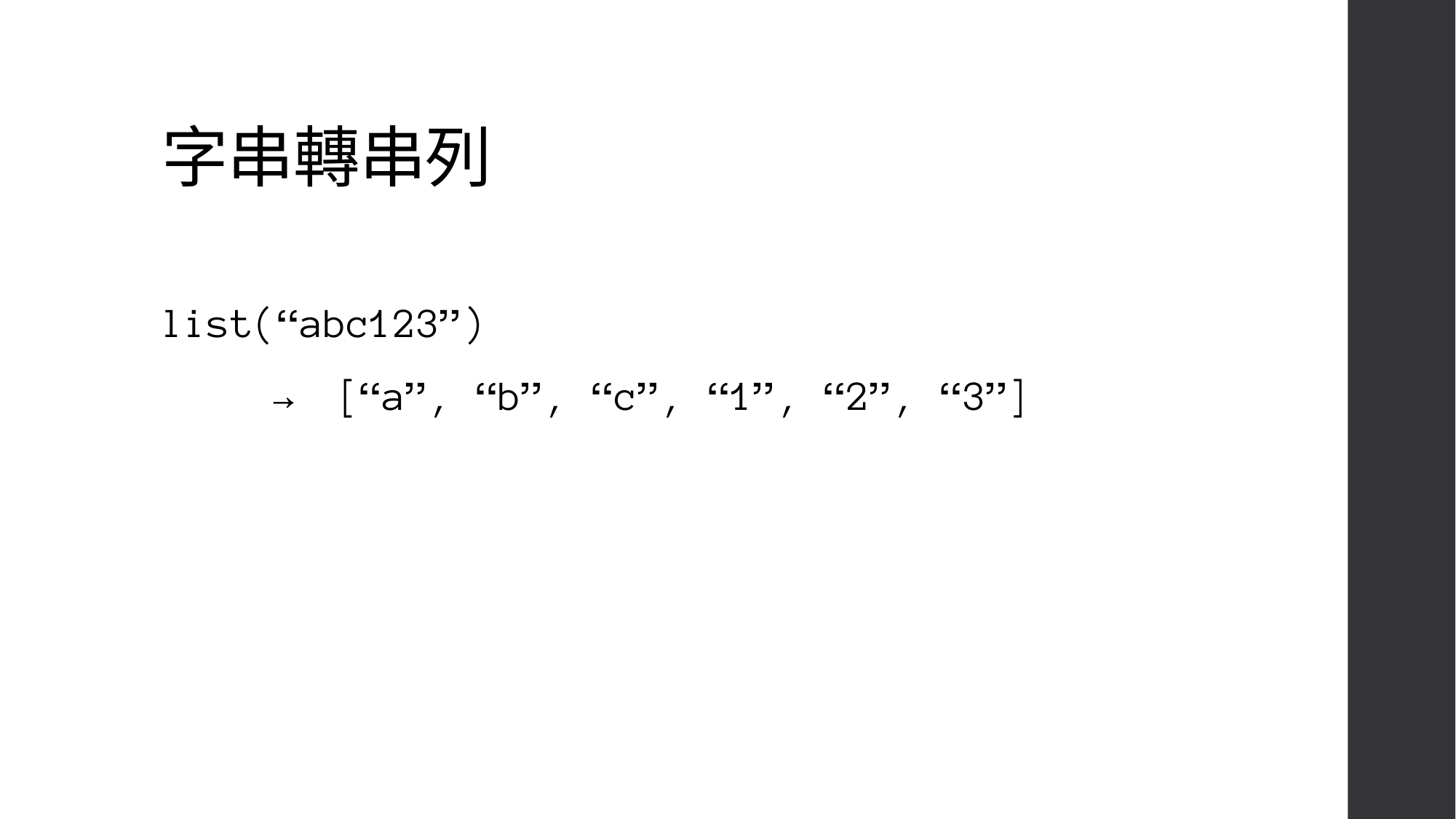

# 字串轉串列

list(“abc123”)
	→ [“a”, “b”, “c”, “1”, “2”, “3”]